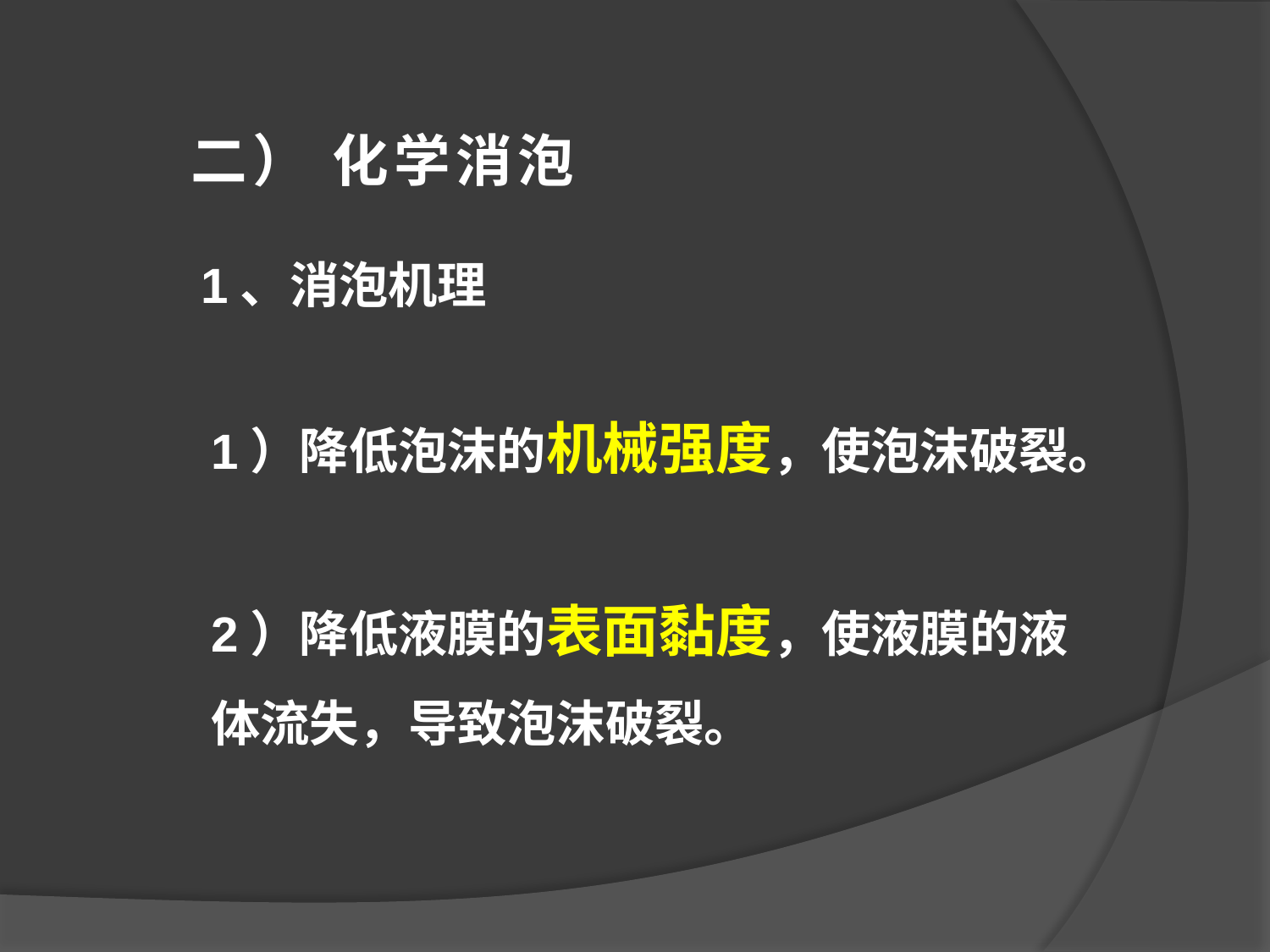

二） 化学消泡
1、消泡机理
1）降低泡沫的机械强度，使泡沫破裂。
2）降低液膜的表面黏度，使液膜的液体流失，导致泡沫破裂。